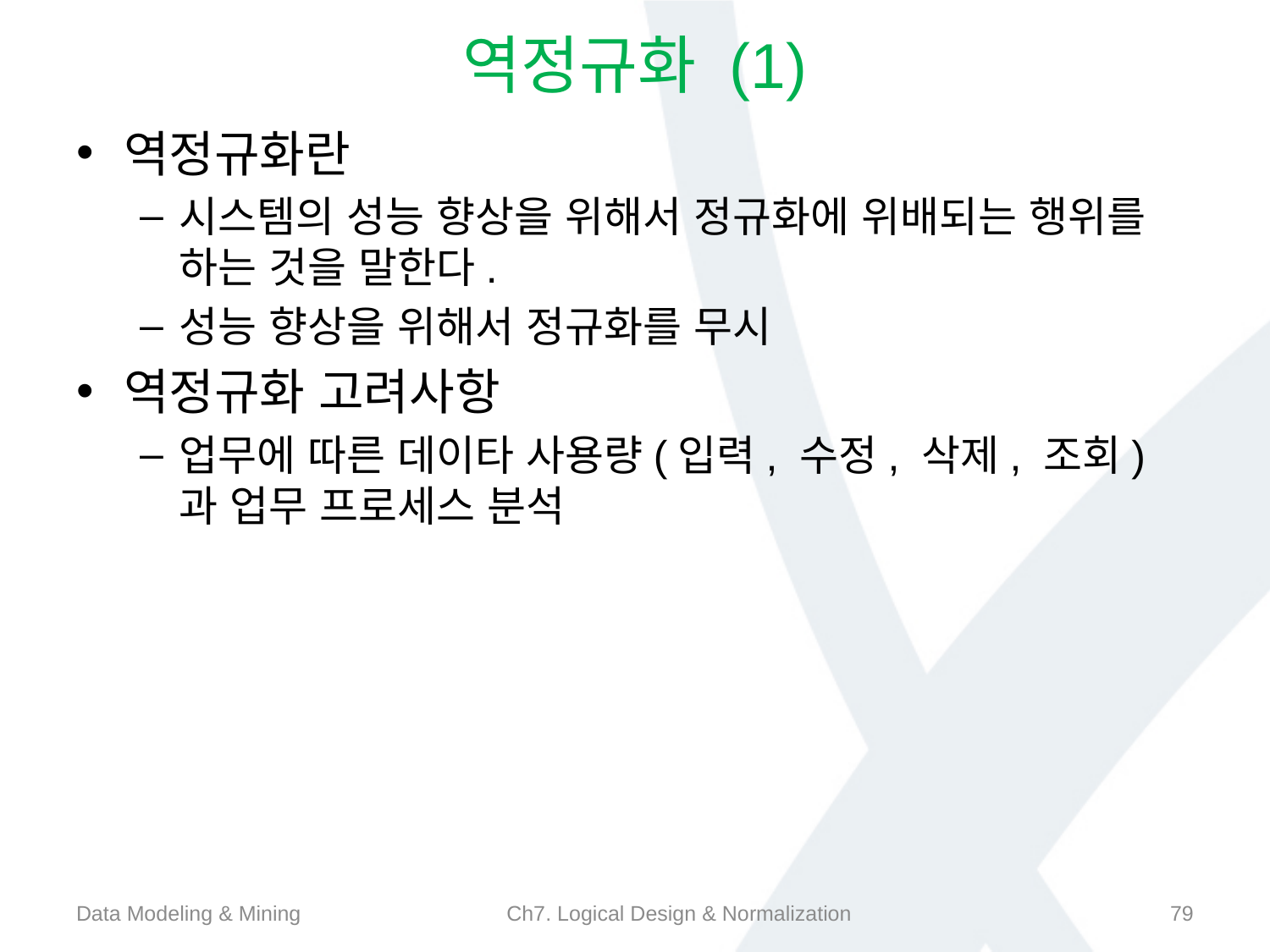

# 역정규화 (1)
역정규화란
시스템의 성능 향상을 위해서 정규화에 위배되는 행위를 하는 것을 말한다.
성능 향상을 위해서 정규화를 무시
역정규화 고려사항
업무에 따른 데이타 사용량(입력, 수정, 삭제, 조회)과 업무 프로세스 분석

Data Modeling & Mining
Ch7. Logical Design & Normalization
79